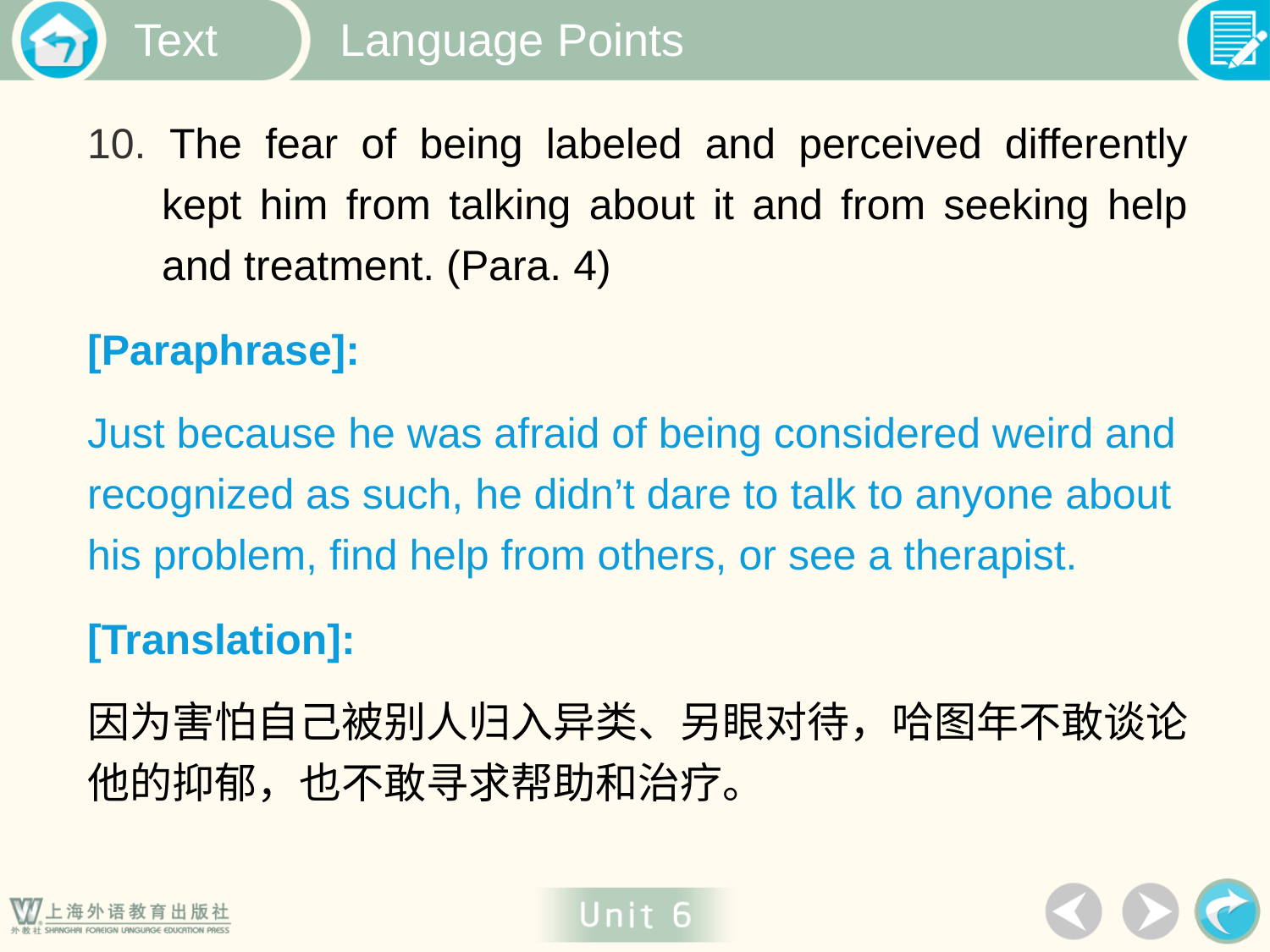

Language Points
10. The fear of being labeled and perceived differently kept him from talking about it and from seeking help and treatment. (Para. 4)

[Paraphrase]:
Just because he was afraid of being considered weird and recognized as such, he didn’t dare to talk to anyone about his problem, find help from others, or see a therapist.
[Translation]:
因为害怕自己被别人归入异类、另眼对待，哈图年不敢谈论他的抑郁，也不敢寻求帮助和治疗。